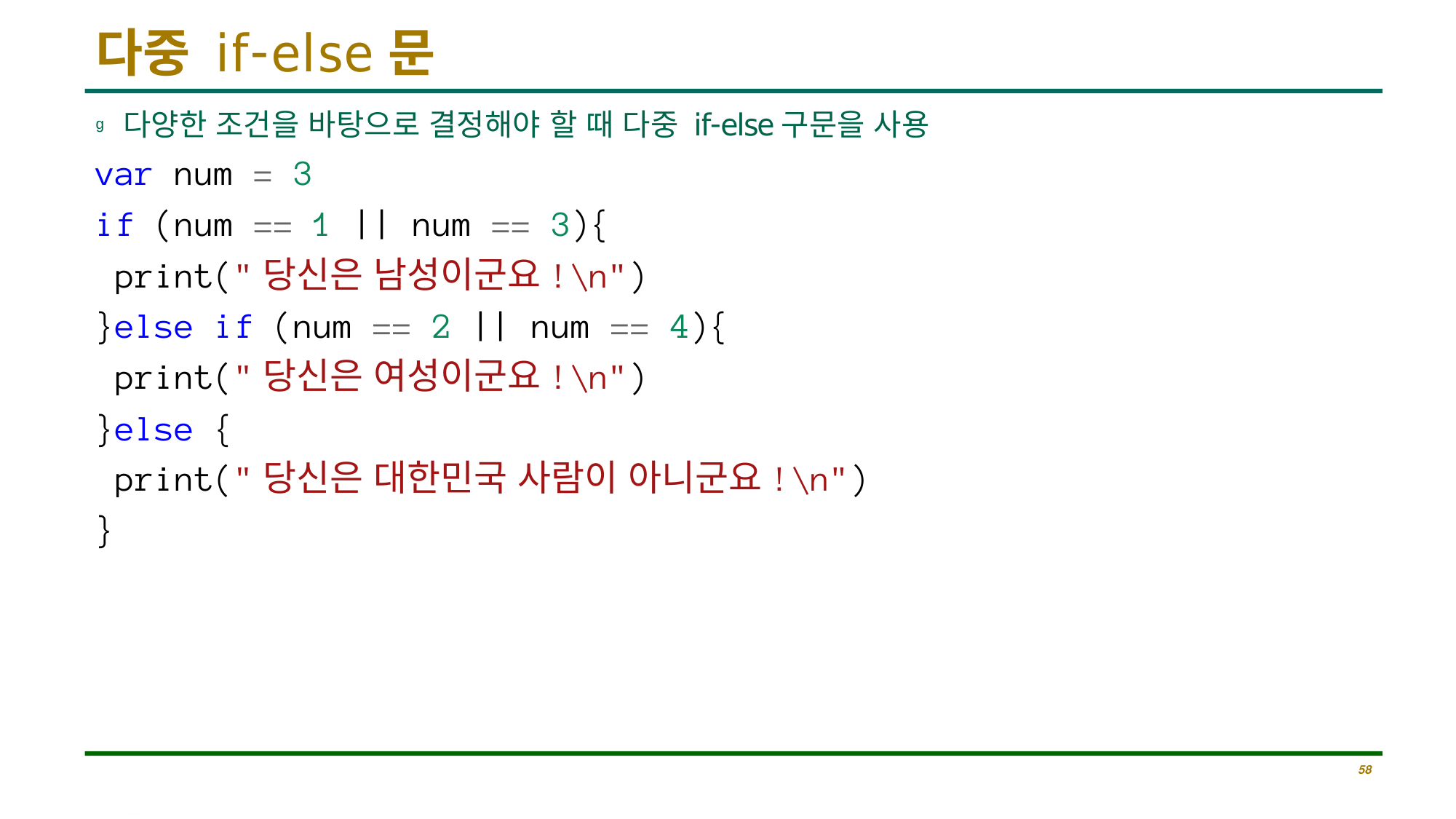

# 다중 if-else문
다양한 조건을 바탕으로 결정해야 할 때 다중 if-else구문을 사용
var num = 3
if (num == 1 || num == 3){
 print("당신은 남성이군요!\n")
}else if (num == 2 || num == 4){
 print("당신은 여성이군요!\n")
}else {
 print("당신은 대한민국 사람이 아니군요!\n")
}